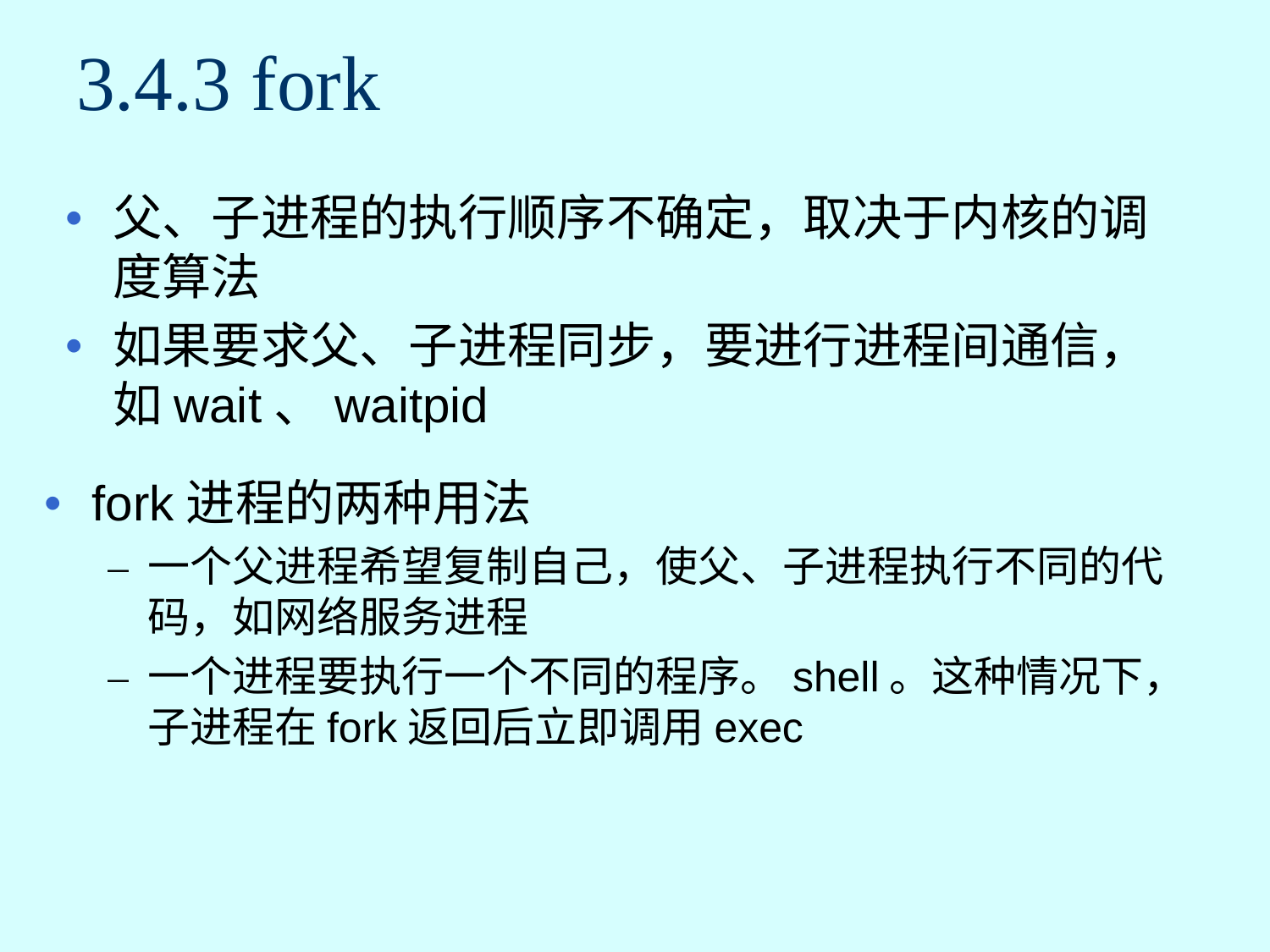

# 3.4.3 fork
父、子进程的执行顺序不确定，取决于内核的调度算法
如果要求父、子进程同步，要进行进程间通信，如wait、waitpid
fork进程的两种用法
一个父进程希望复制自己，使父、子进程执行不同的代码，如网络服务进程
一个进程要执行一个不同的程序。shell。这种情况下，子进程在fork返回后立即调用exec
49